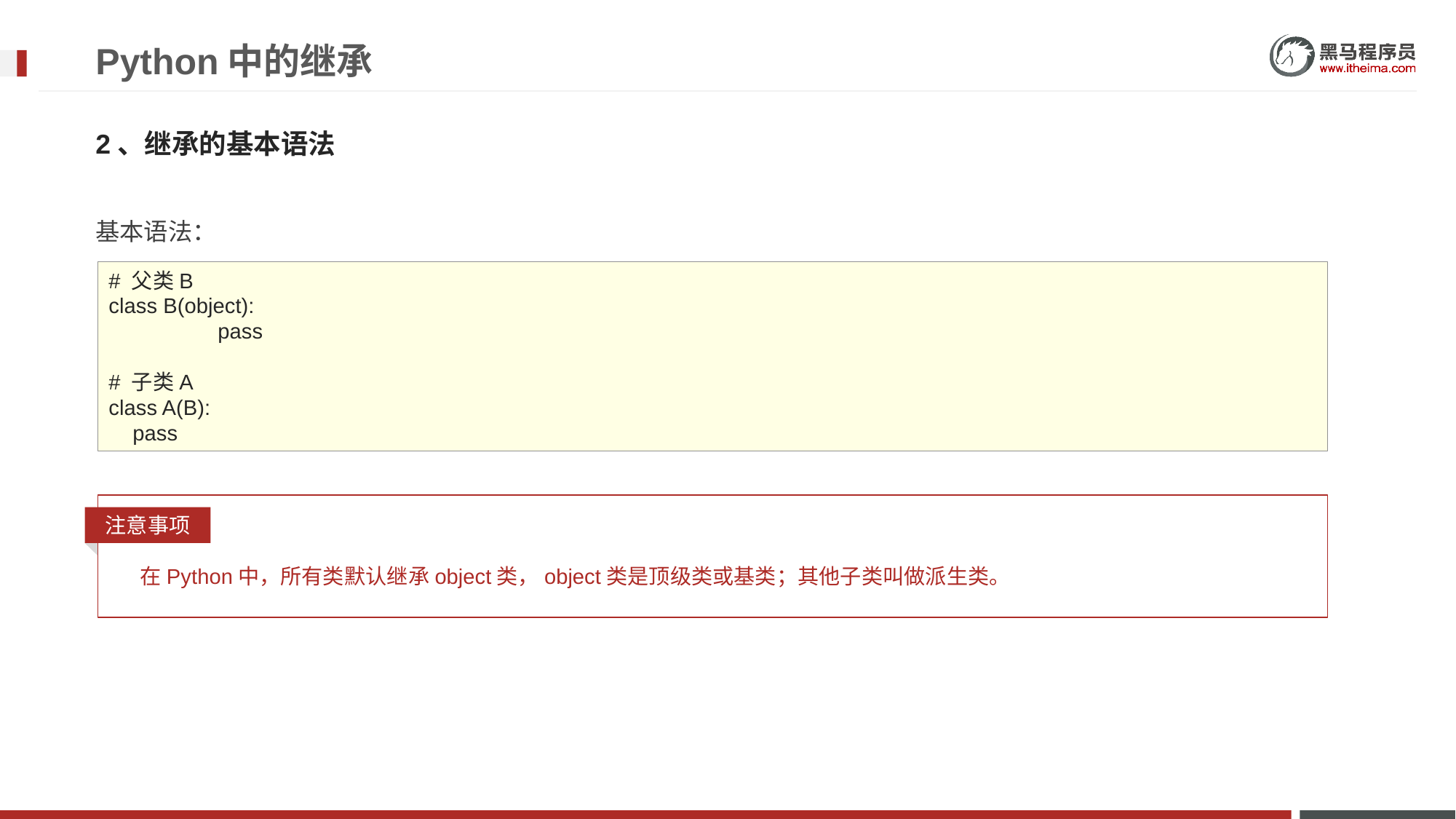

# Python中的继承
2、继承的基本语法
基本语法：
# 父类B
class B(object):
	pass

# 子类A
class A(B):
    pass

注意事项

在Python中，所有类默认继承object类，object类是顶级类或基类；其他子类叫做派生类。